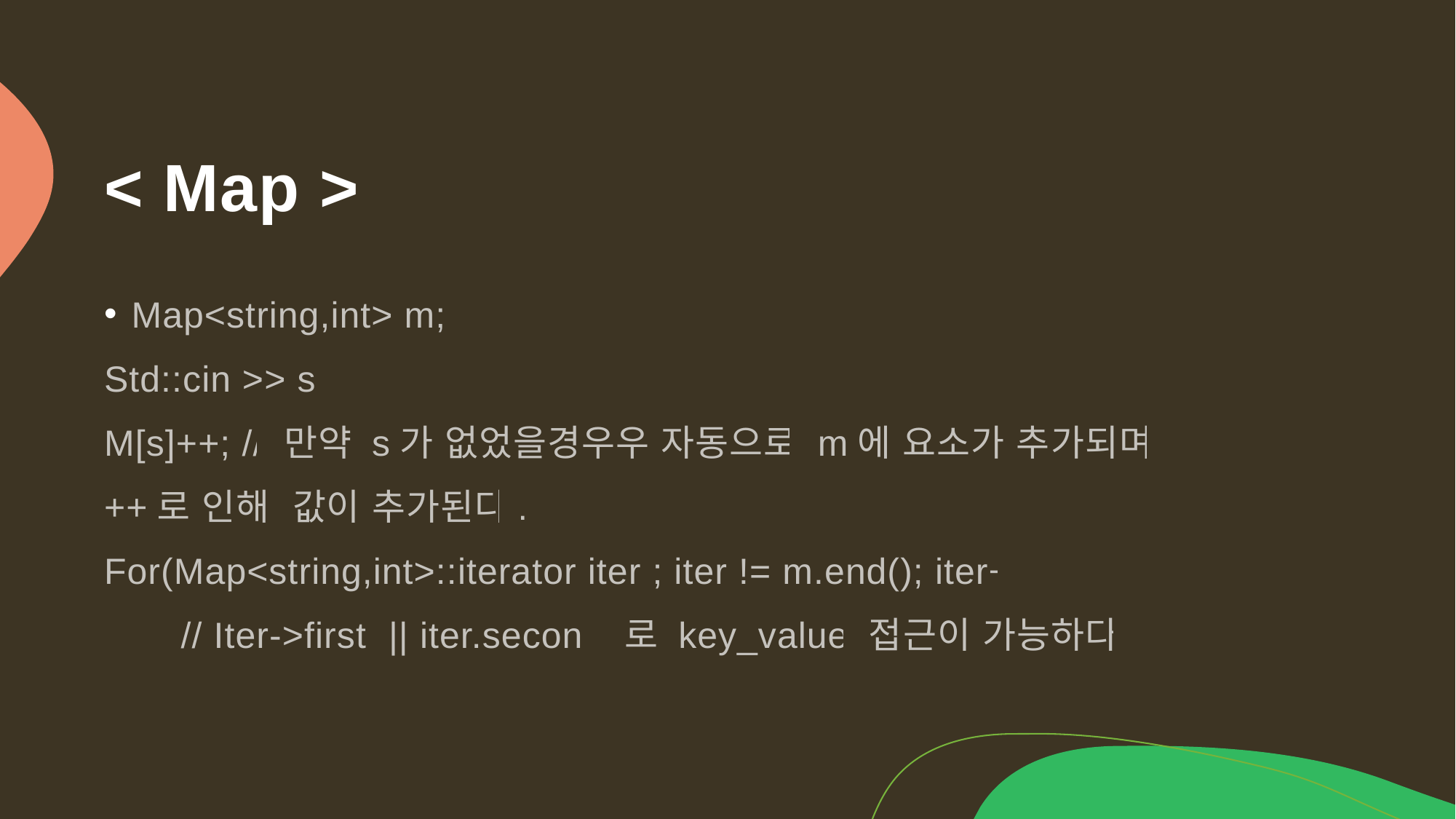

# < Map >
Map<string,int> m;
Std::cin >> s ;
M[s]++; // 만약 s가 없었을경우우 자동으로 m에 요소가 추가되며
++로 인해  값이 추가된다.
For(Map<string,int>::iterator iter ; iter != m.end(); iter++)
       // Iter->first  || iter.second 로 key_value 접근이 가능하다